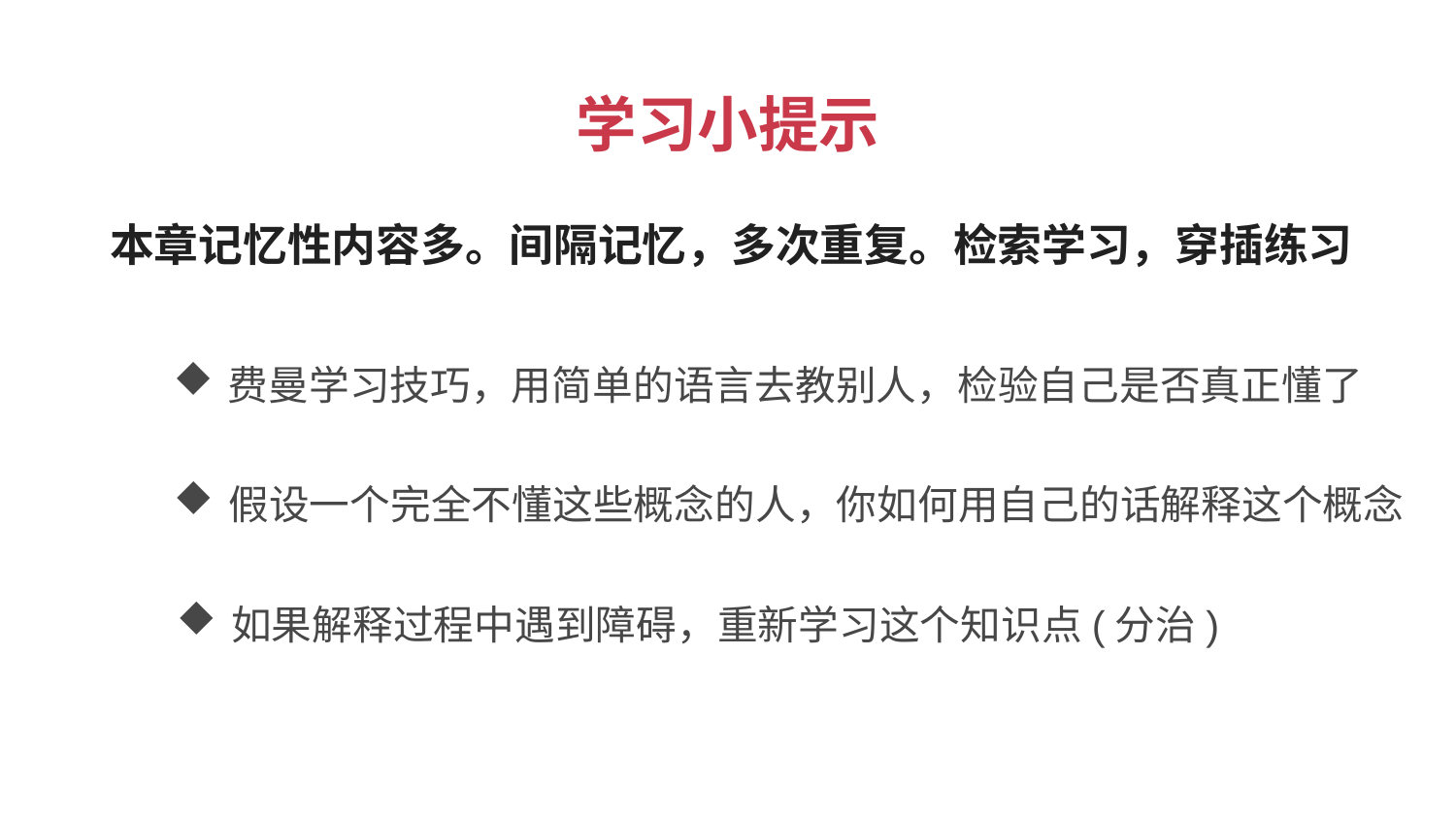

学习小提示
 本章记忆性内容多。间隔记忆，多次重复。检索学习，穿插练习
费曼学习技巧，用简单的语言去教别人，检验自己是否真正懂了
假设一个完全不懂这些概念的人，你如何用自己的话解释这个概念
如果解释过程中遇到障碍，重新学习这个知识点(分治)